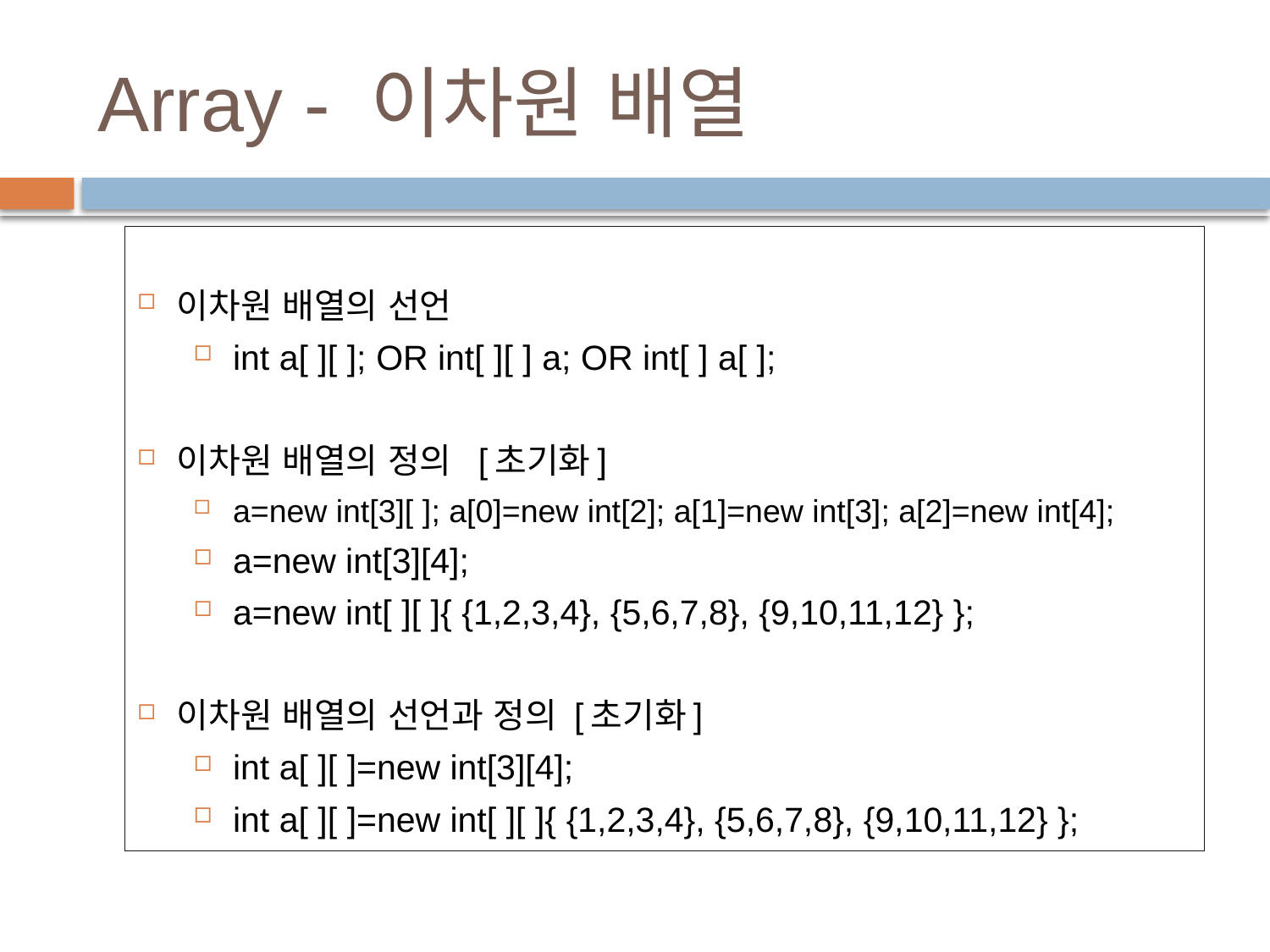

# Array - 이차원 배열

이차원 배열의 선언
int a[ ][ ]; OR int[ ][ ] a; OR int[ ] a[ ];

이차원 배열의 정의  [초기화]
a=new int[3][ ]; a[0]=new int[2]; a[1]=new int[3]; a[2]=new int[4];
a=new int[3][4];
a=new int[ ][ ]{ {1,2,3,4}, {5,6,7,8}, {9,10,11,12} };

이차원 배열의 선언과 정의 [초기화]
int a[ ][ ]=new int[3][4];
int a[ ][ ]=new int[ ][ ]{ {1,2,3,4}, {5,6,7,8}, {9,10,11,12} };